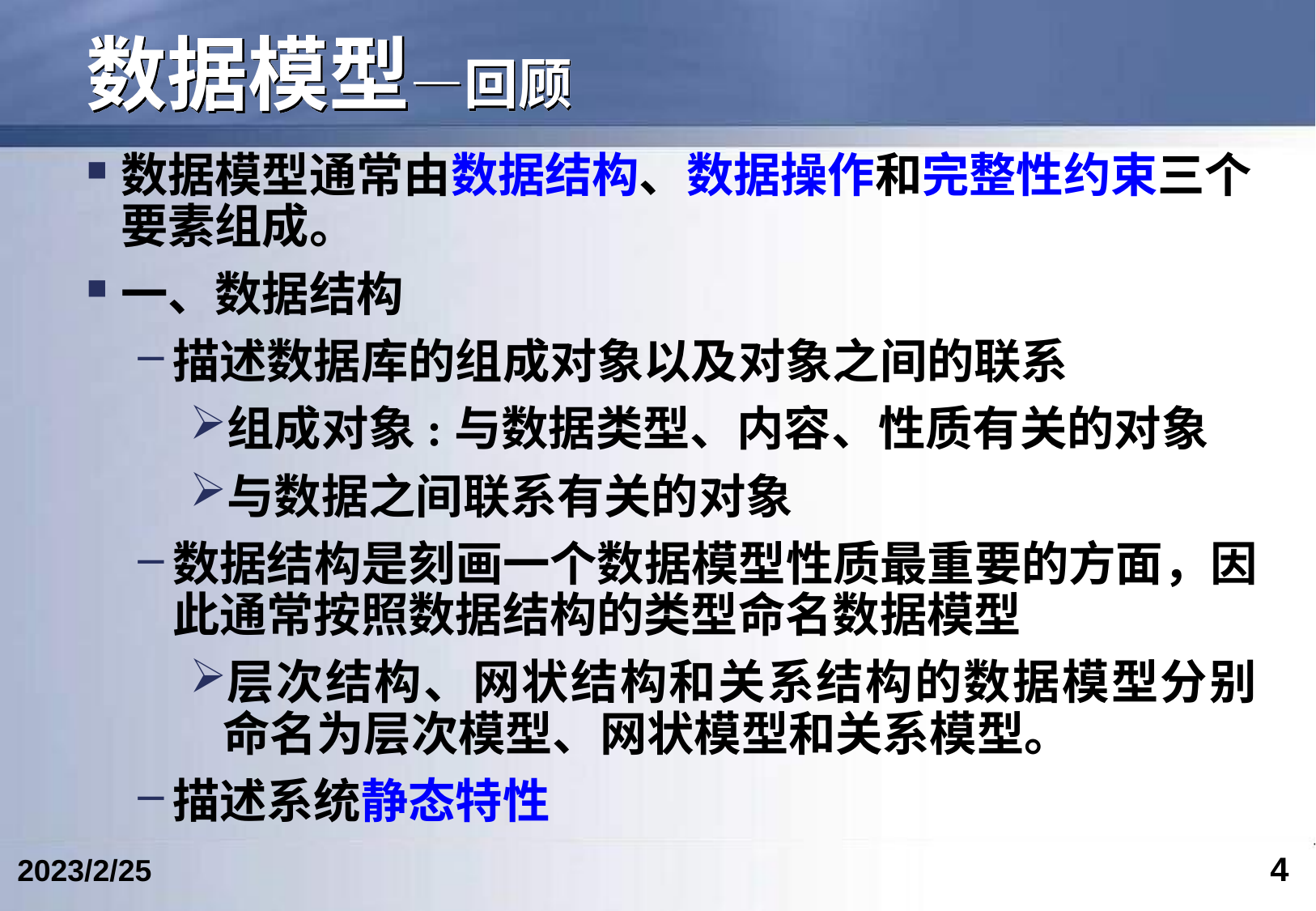

# 数据模型—回顾
数据模型通常由数据结构、数据操作和完整性约束三个要素组成。
一、数据结构
描述数据库的组成对象以及对象之间的联系
组成对象:与数据类型、内容、性质有关的对象
与数据之间联系有关的对象
数据结构是刻画一个数据模型性质最重要的方面，因此通常按照数据结构的类型命名数据模型
层次结构、网状结构和关系结构的数据模型分别命名为层次模型、网状模型和关系模型。
描述系统静态特性
4
2023/2/25